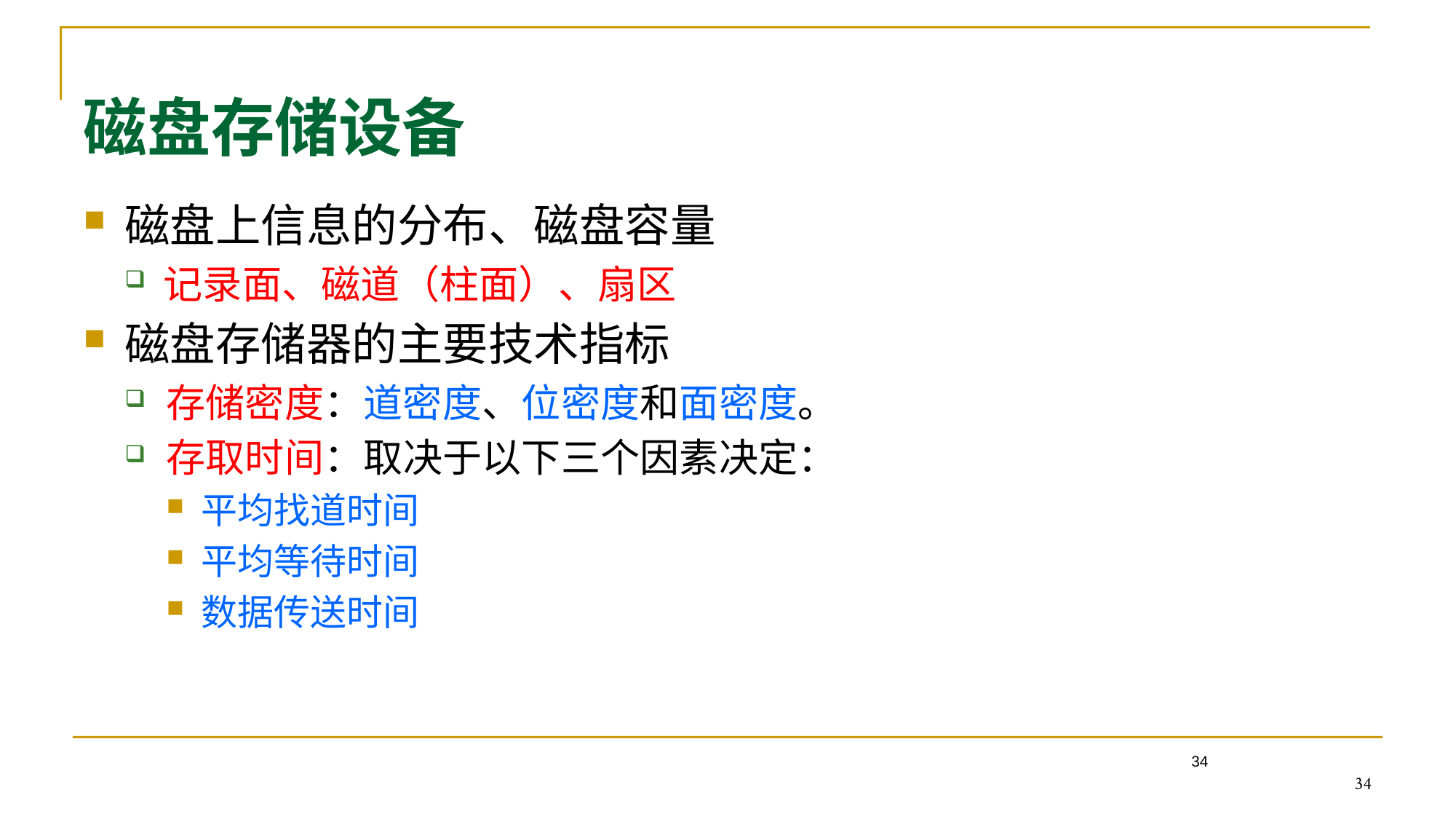

# 磁盘存储设备
磁盘上信息的分布、磁盘容量
记录面、磁道（柱面）、扇区
磁盘存储器的主要技术指标
存储密度：道密度、位密度和面密度。
存取时间：取决于以下三个因素决定：
平均找道时间
平均等待时间
数据传送时间
34
34